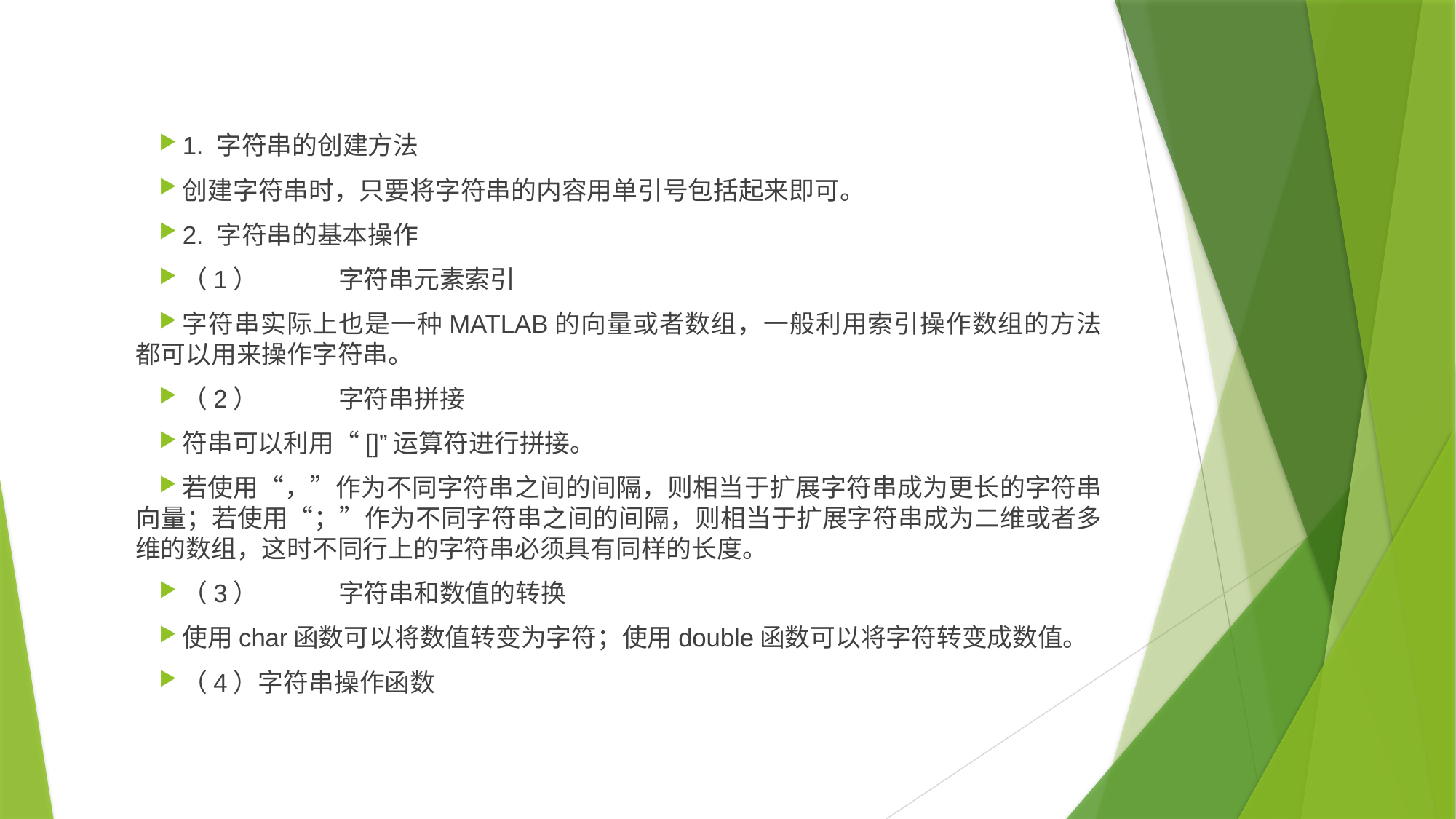

1. 字符串的创建方法
创建字符串时，只要将字符串的内容用单引号包括起来即可。
2. 字符串的基本操作
（1）	字符串元素索引
字符串实际上也是一种MATLAB的向量或者数组，一般利用索引操作数组的方法都可以用来操作字符串。
（2）	字符串拼接
符串可以利用“[]”运算符进行拼接。
若使用“，”作为不同字符串之间的间隔，则相当于扩展字符串成为更长的字符串向量；若使用“；”作为不同字符串之间的间隔，则相当于扩展字符串成为二维或者多维的数组，这时不同行上的字符串必须具有同样的长度。
（3）	字符串和数值的转换
使用char函数可以将数值转变为字符；使用double函数可以将字符转变成数值。
（4）字符串操作函数